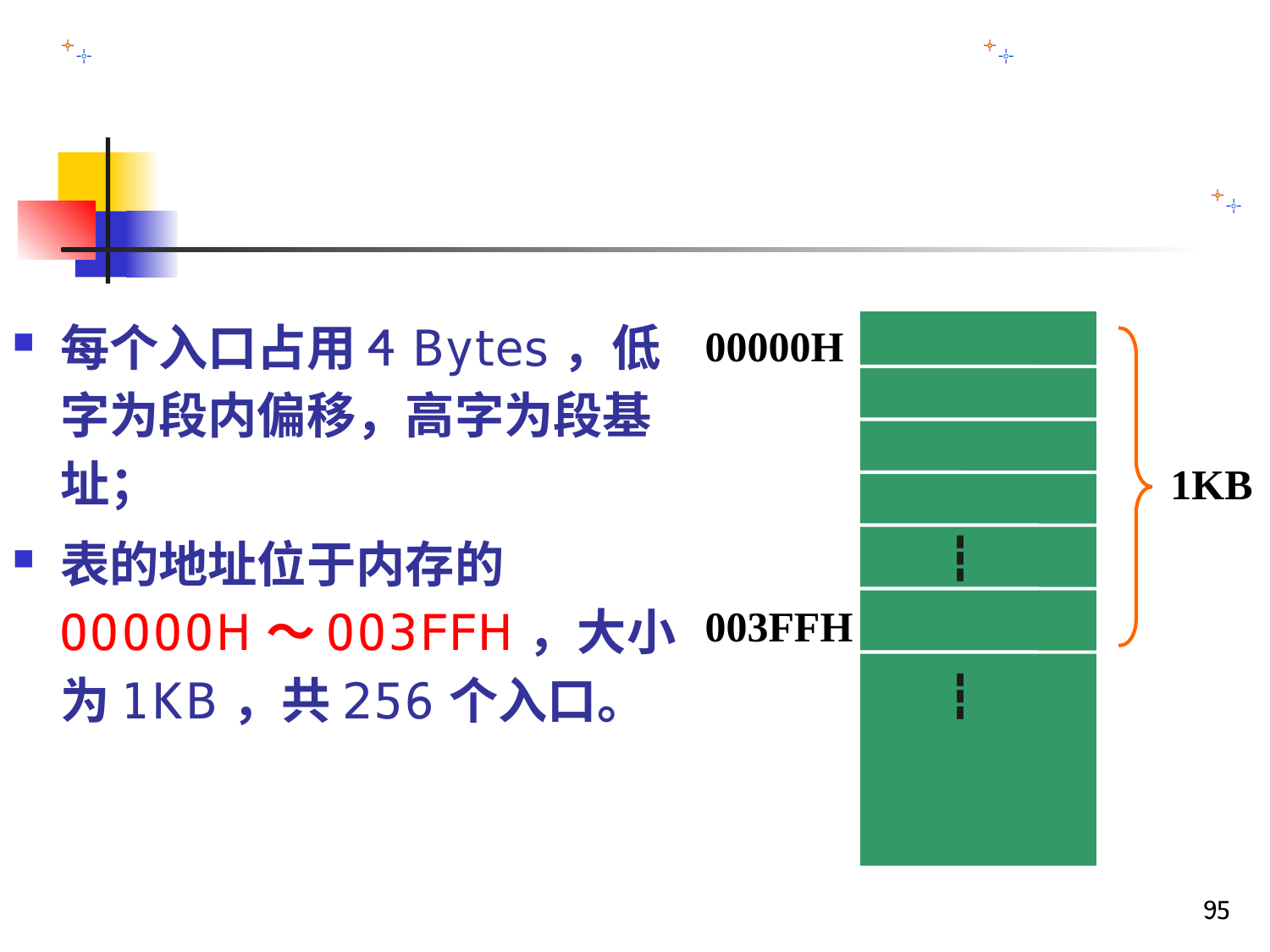

每个入口占用4 Bytes，低字为段内偏移，高字为段基址；
表的地址位于内存的00000H～003FFH，大小为1KB，共256个入口。
00000H

1KB

┇

003FFH

┇
95